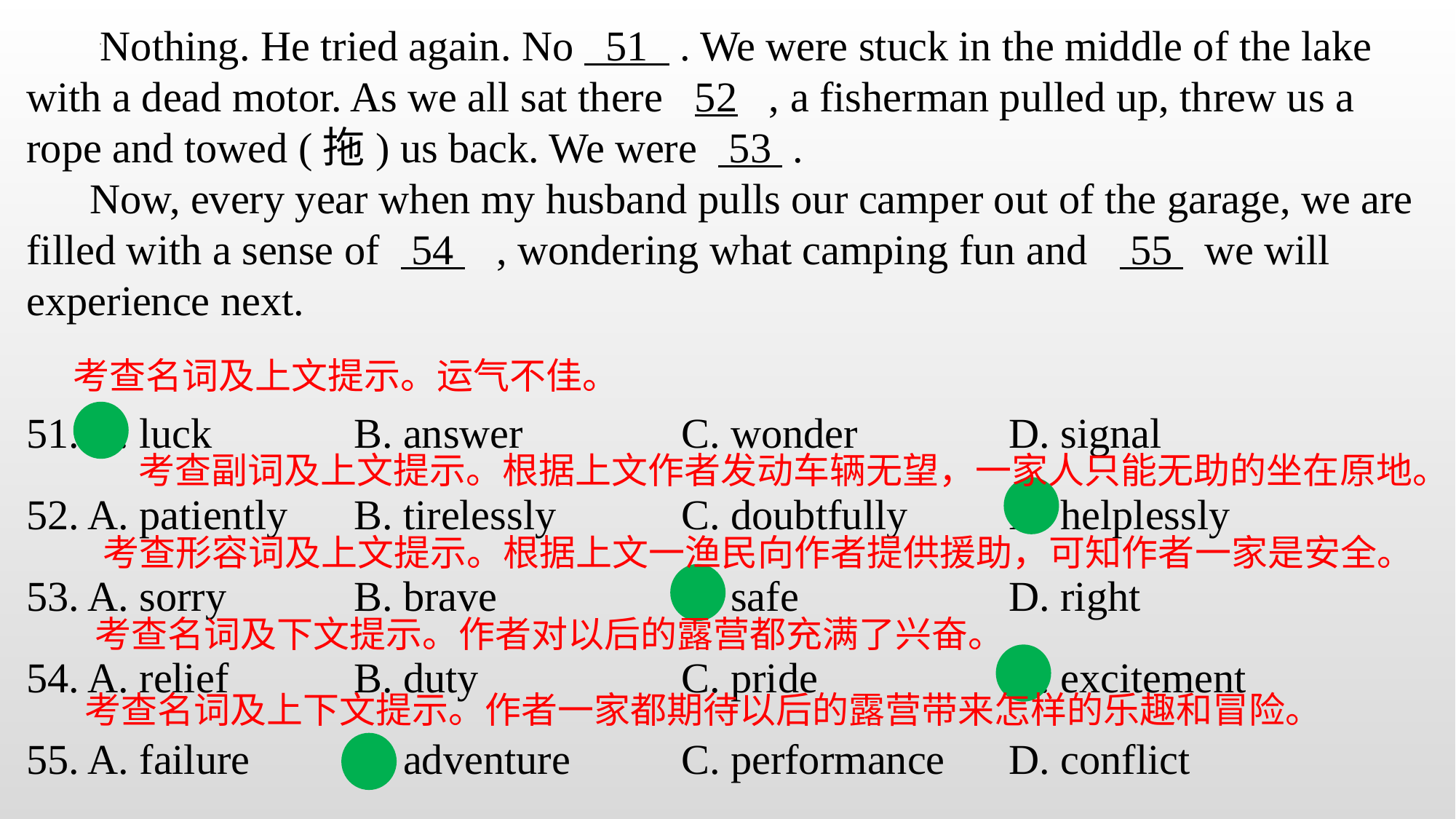

Nothing. He tried again. No   51   . We were stuck in the middle of the lake with a dead motor. As we all sat there   52   , a fisherman pulled up, threw us a rope and towed (拖) us back. We were   53  .
      Now, every year when my husband pulls our camper out of the garage, we are filled with a sense of   54    , wondering what camping fun and    55   we will experience next.

51. A. luck		B. answer		C. wonder		D. signal
52. A. patiently	B. tirelessly		C. doubtfully	D. helplessly
53. A. sorry		B. brave		C. safe		D. right
54. A. relief		B. duty		C. pride		D. excitement
55. A. failure	B. adventure		C. performance	D. conflict

考查名词及上文提示。运气不佳。

考查副词及上文提示。根据上文作者发动车辆无望，一家人只能无助的坐在原地。

考查形容词及上文提示。根据上文一渔民向作者提供援助，可知作者一家是安全。

考查名词及下文提示。作者对以后的露营都充满了兴奋。

考查名词及上下文提示。作者一家都期待以后的露营带来怎样的乐趣和冒险。